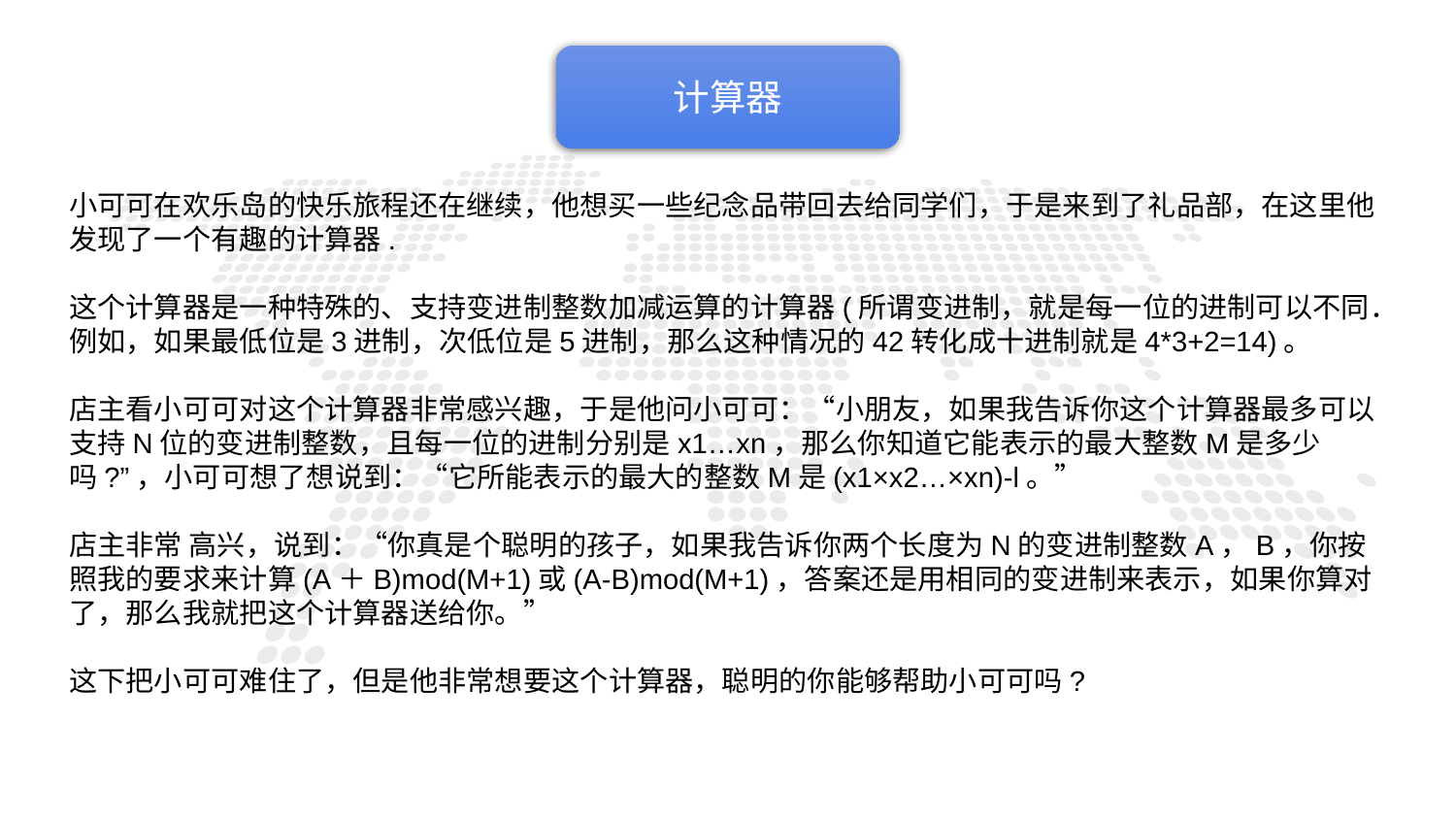

计算器
小可可在欢乐岛的快乐旅程还在继续，他想买一些纪念品带回去给同学们，于是来到了礼品部，在这里他发现了一个有趣的计算器.

这个计算器是一种特殊的、支持变进制整数加减运算的计算器(所谓变进制，就是每一位的进制可以不同．例如，如果最低位是3进制，次低位是5进制，那么这种情况的42转化成十进制就是4*3+2=14)。

店主看小可可对这个计算器非常感兴趣，于是他问小可可：“小朋友，如果我告诉你这个计算器最多可以支持N位的变进制整数，且每一位的进制分别是x1…xn，那么你知道它能表示的最大整数M是多少吗?”，小可可想了想说到：“它所能表示的最大的整数M是(x1×x2…×xn)-l。”

店主非常 高兴，说到：“你真是个聪明的孩子，如果我告诉你两个长度为N的变进制整数A，B，你按照我的要求来计算(A＋B)mod(M+1)或(A-B)mod(M+1)，答案还是用相同的变进制来表示，如果你算对了，那么我就把这个计算器送给你。”

这下把小可可难住了，但是他非常想要这个计算器，聪明的你能够帮助小可可吗?